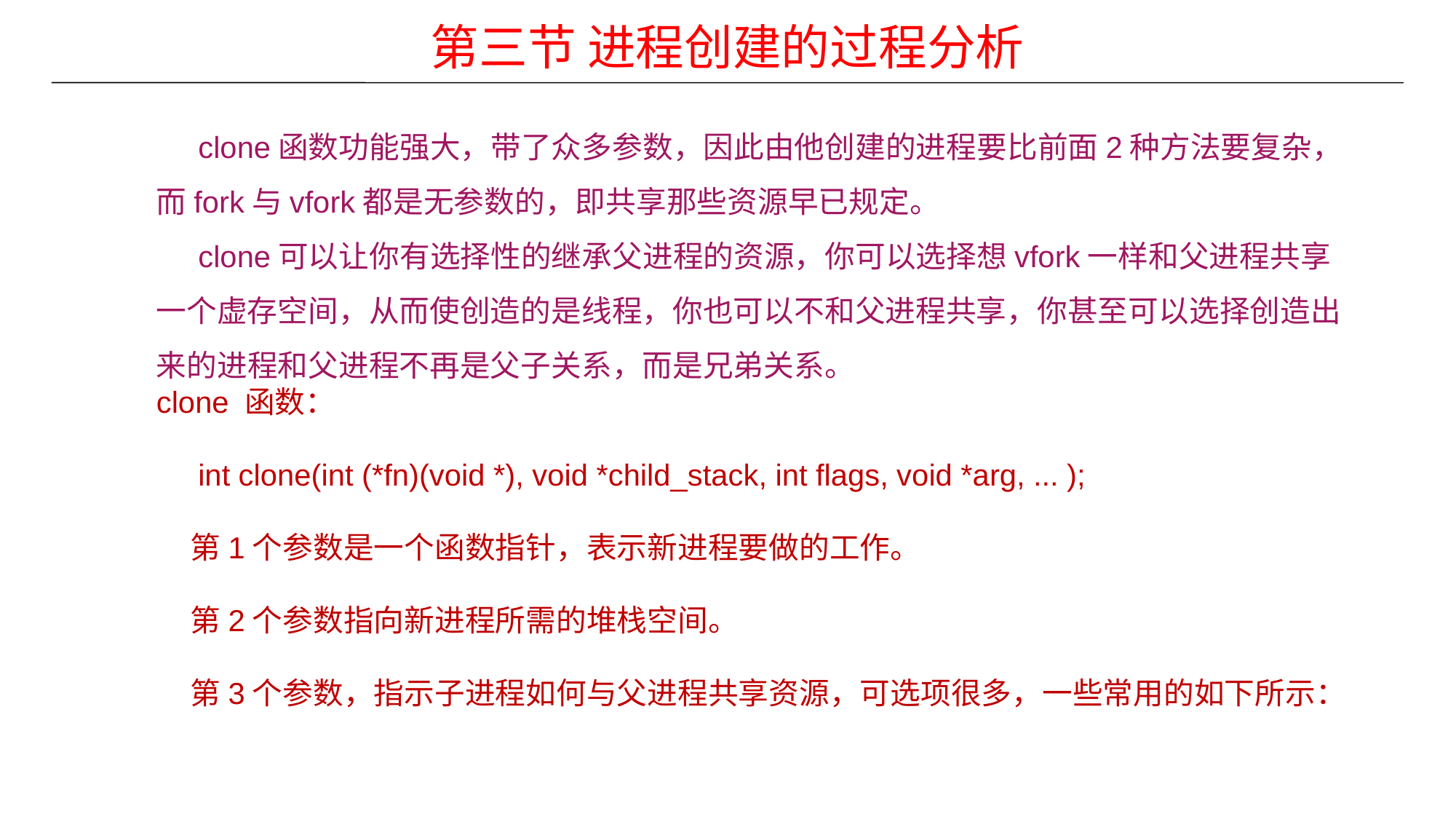

第三节 进程创建的过程分析

     clone函数功能强大，带了众多参数，因此由他创建的进程要比前面2种方法要复杂，而fork与vfork都是无参数的，即共享那些资源早已规定。
     clone可以让你有选择性的继承父进程的资源，你可以选择想vfork一样和父进程共享一个虚存空间，从而使创造的是线程，你也可以不和父进程共享，你甚至可以选择创造出来的进程和父进程不再是父子关系，而是兄弟关系。
clone 函数：

     int clone(int (*fn)(void *), void *child_stack, int flags, void *arg, ... );

    第1个参数是一个函数指针，表示新进程要做的工作。

    第2个参数指向新进程所需的堆栈空间。

    第3个参数，指示子进程如何与父进程共享资源，可选项很多，一些常用的如下所示：